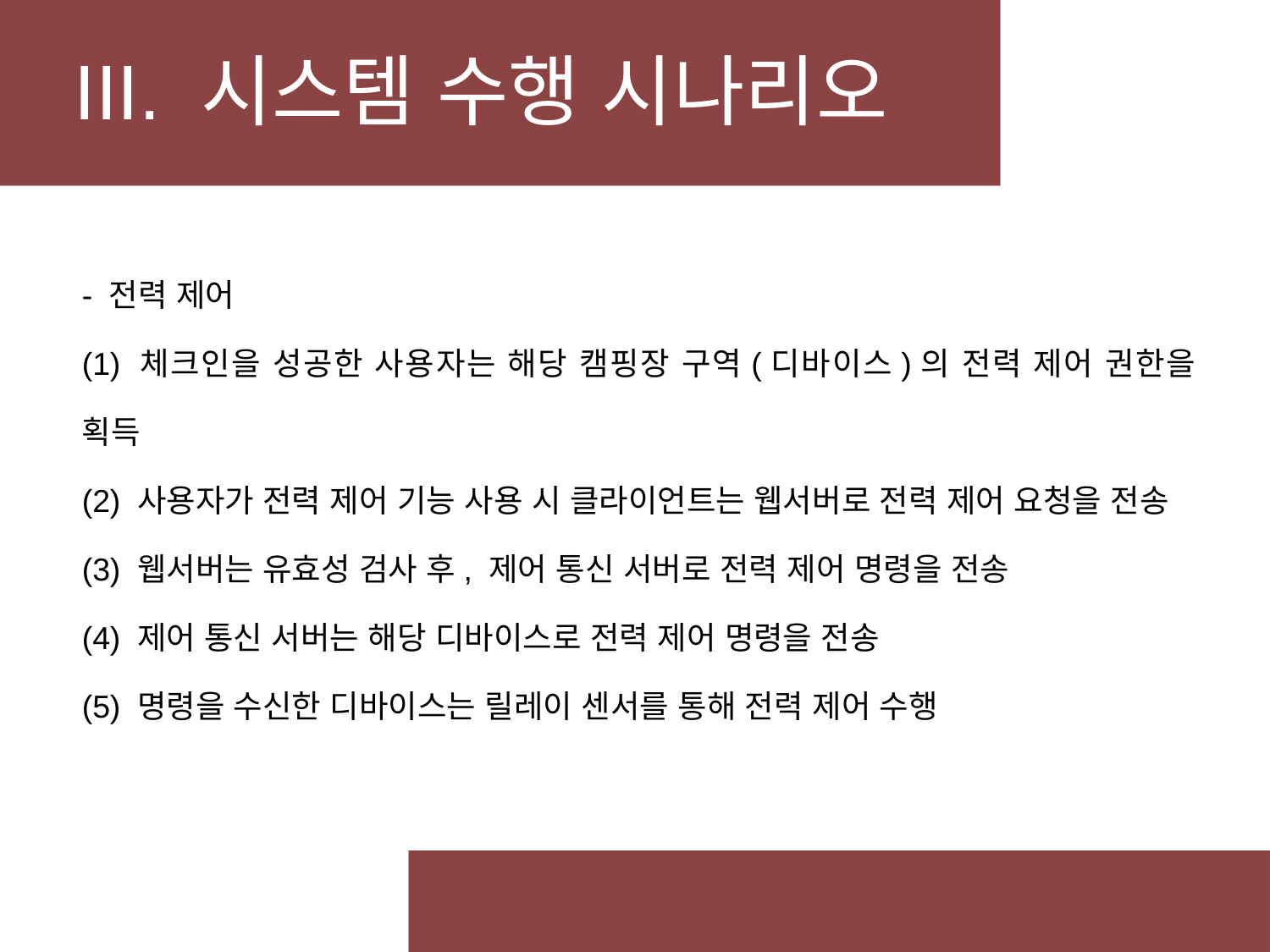

# III. 시스템 수행 시나리오

- 전력 제어
(1) 체크인을 성공한 사용자는 해당 캠핑장 구역(디바이스)의 전력 제어 권한을 획득
(2) 사용자가 전력 제어 기능 사용 시 클라이언트는 웹서버로 전력 제어 요청을 전송
(3) 웹서버는 유효성 검사 후, 제어 통신 서버로 전력 제어 명령을 전송
(4) 제어 통신 서버는 해당 디바이스로 전력 제어 명령을 전송
(5) 명령을 수신한 디바이스는 릴레이 센서를 통해 전력 제어 수행